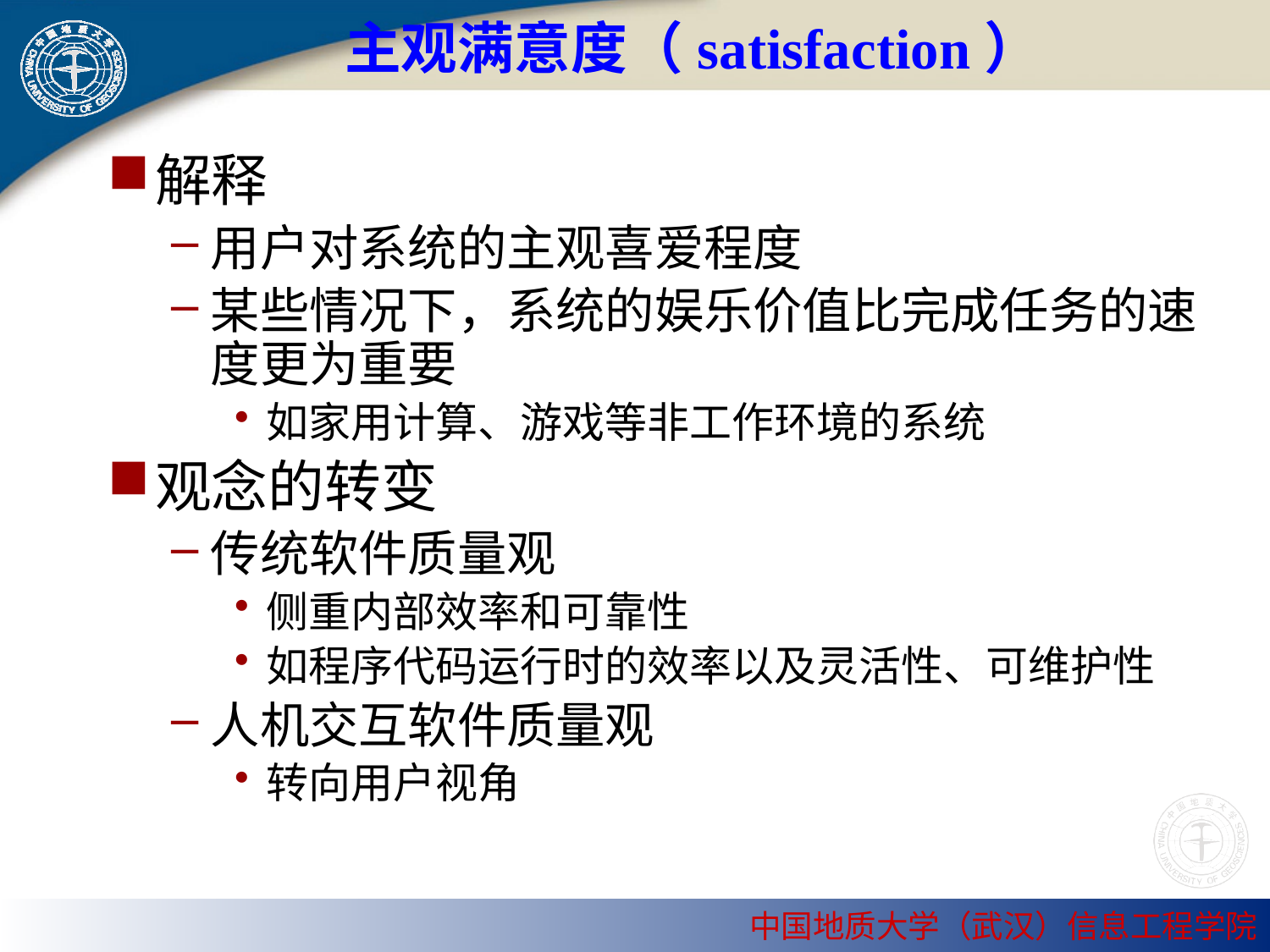

# 主观满意度（satisfaction）
解释
用户对系统的主观喜爱程度
某些情况下，系统的娱乐价值比完成任务的速度更为重要
如家用计算、游戏等非工作环境的系统
观念的转变
传统软件质量观
侧重内部效率和可靠性
如程序代码运行时的效率以及灵活性、可维护性
人机交互软件质量观
转向用户视角